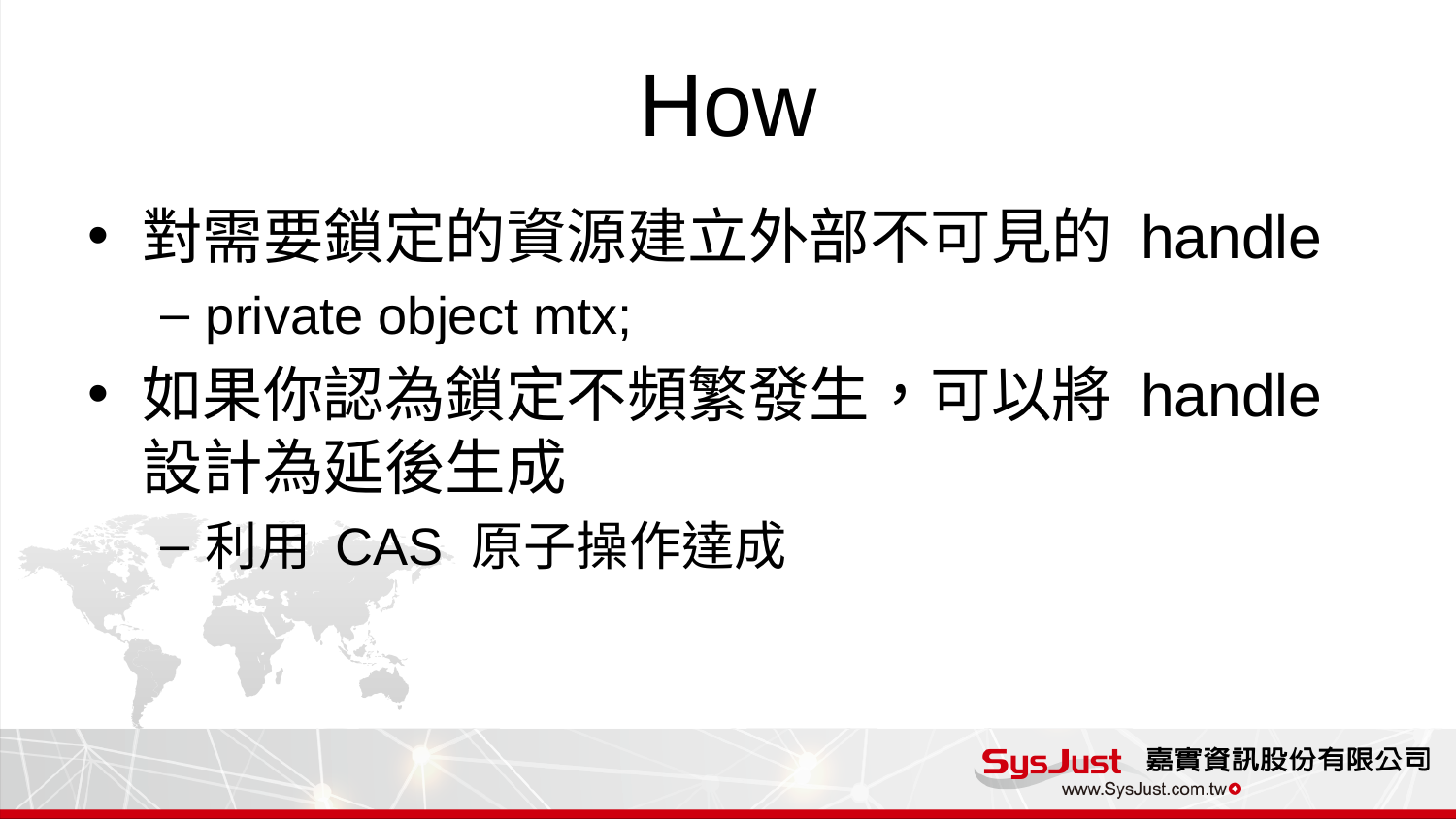

# How
對需要鎖定的資源建立外部不可見的 handle
private object mtx;
如果你認為鎖定不頻繁發生，可以將 handle 設計為延後生成
利用 CAS 原子操作達成